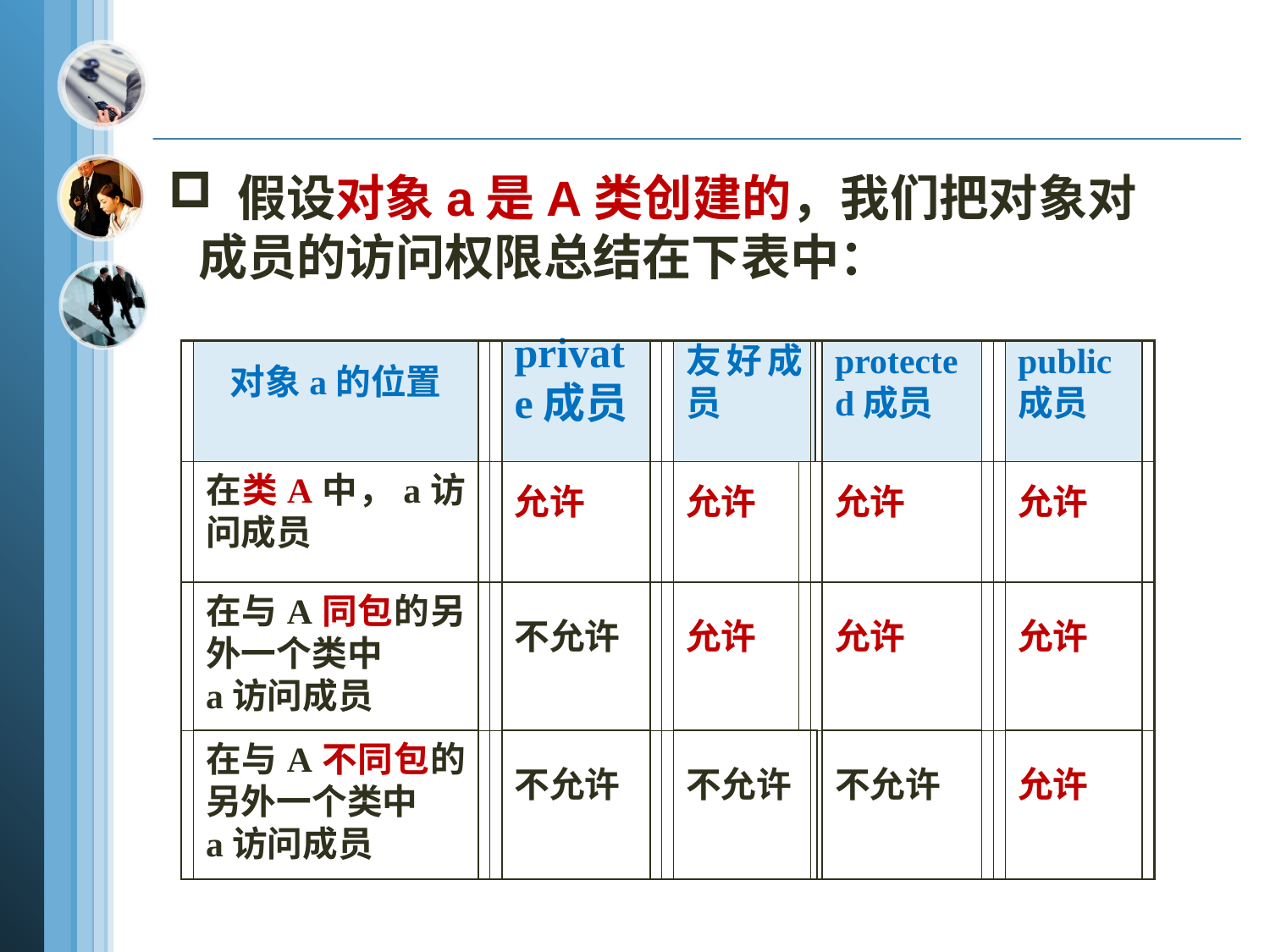

假设对象a是A类创建的，我们把对象对成员的访问权限总结在下表中：

对象a的位置

private成员

友好成员

protected成员

public成员

在类A中，a访问成员

允许

允许

允许

允许

在与A同包的另外一个类中
a访问成员

不允许

允许

允许

允许

在与A不同包的另外一个类中
a访问成员

不允许

不允许

不允许

允许